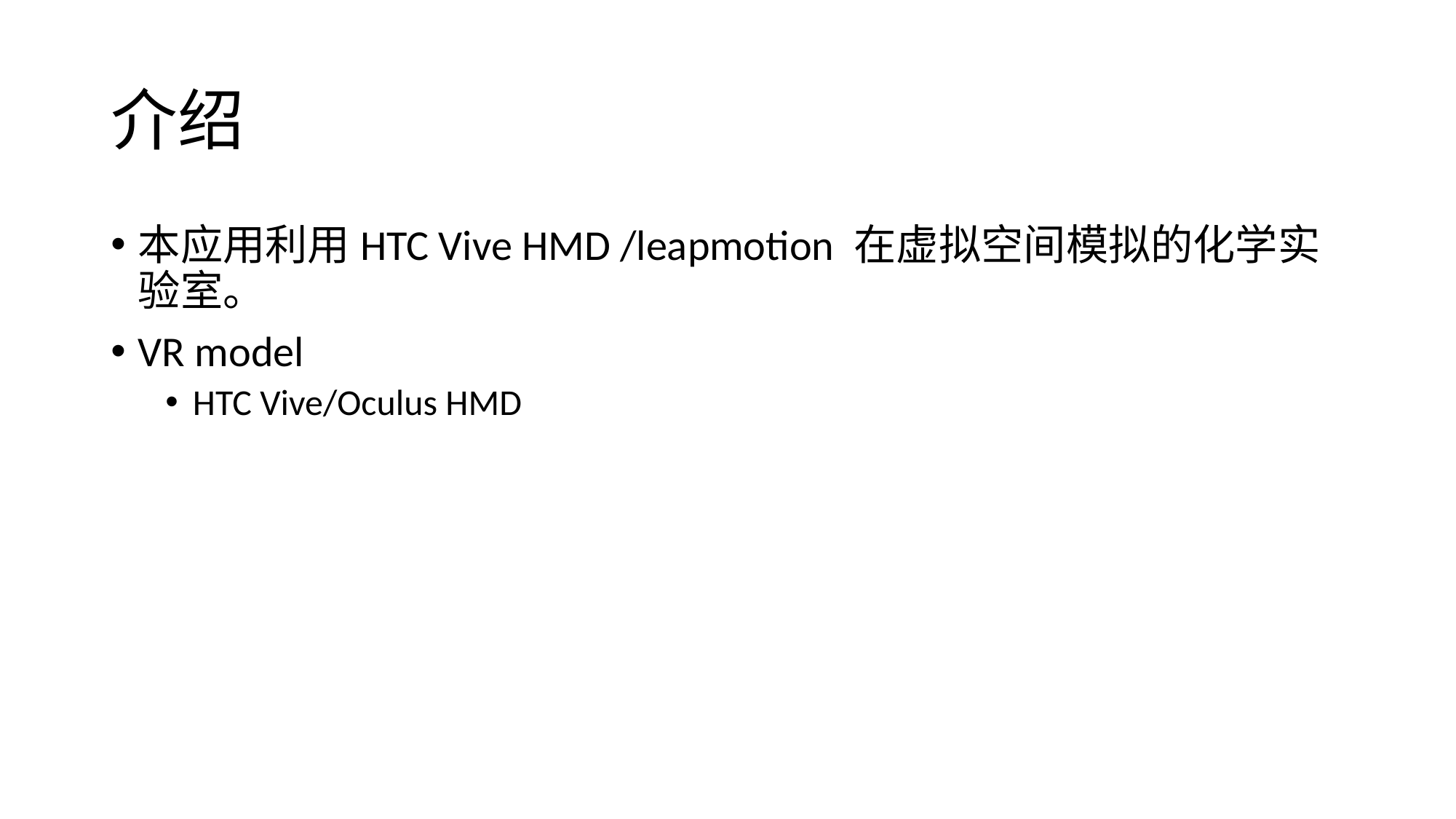

# 介绍
本应用利用HTC Vive HMD /leapmotion 在虚拟空间模拟的化学实验室。
VR model
HTC Vive/Oculus HMD